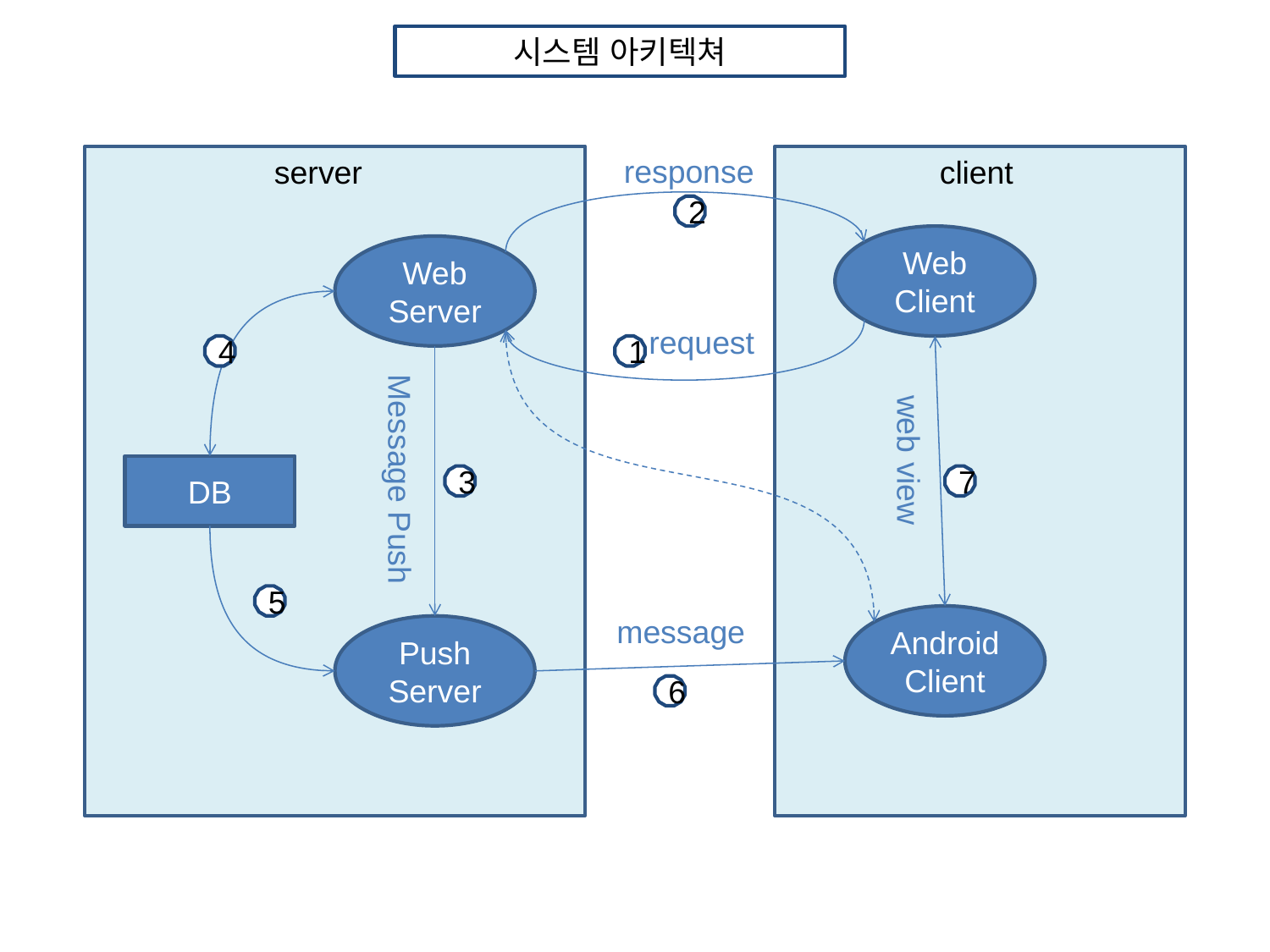

시스템 아키텍쳐
response

server

client
2
Web
Client
Web
Server
request
4
1
web view
Message Push
DB
3
7
5
message
Android
Client
Push
Server
6